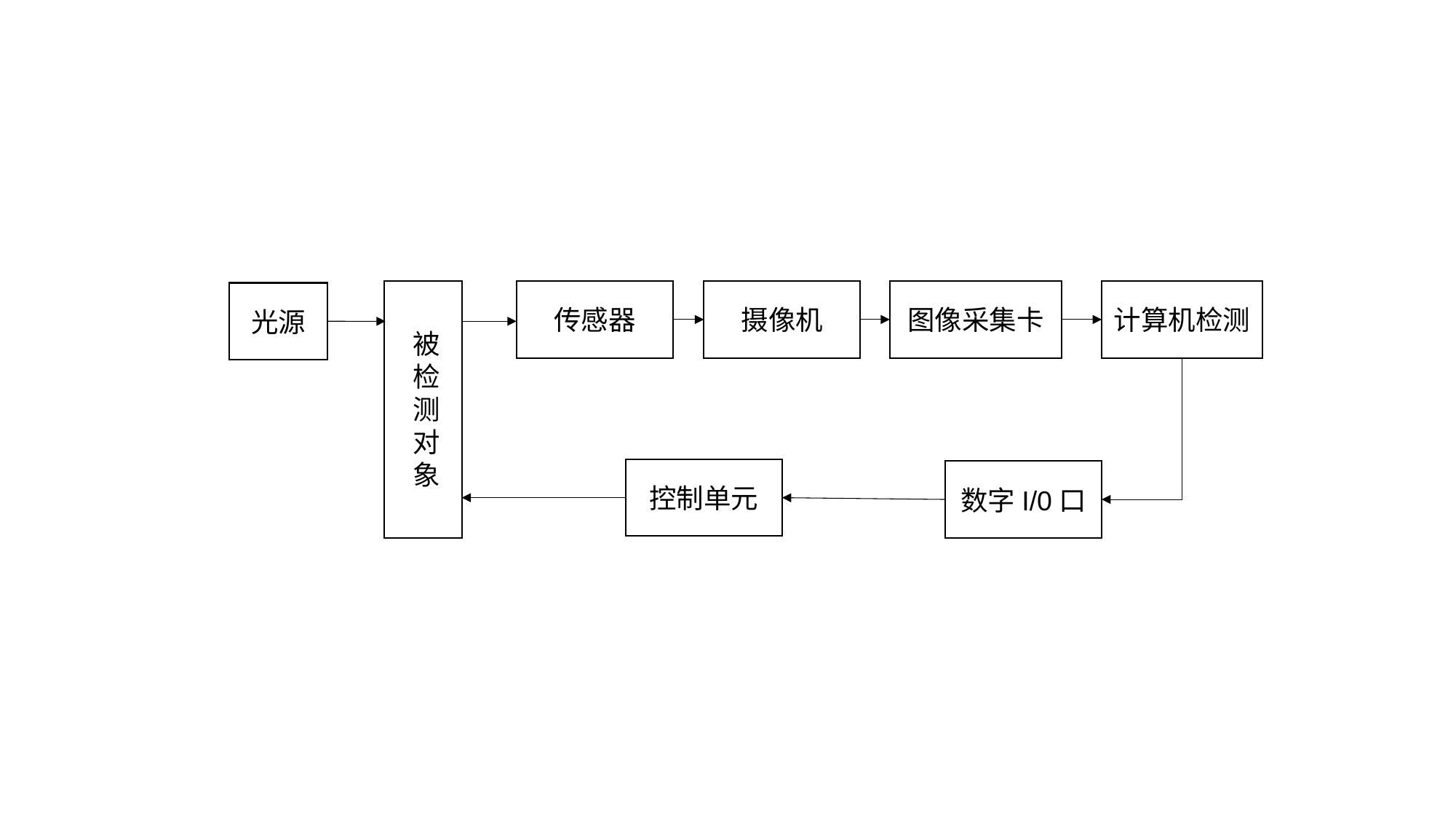

#

传感器
摄像机
图像采集卡
计算机检测
光源
被检测对象
控制单元
数字I/0口